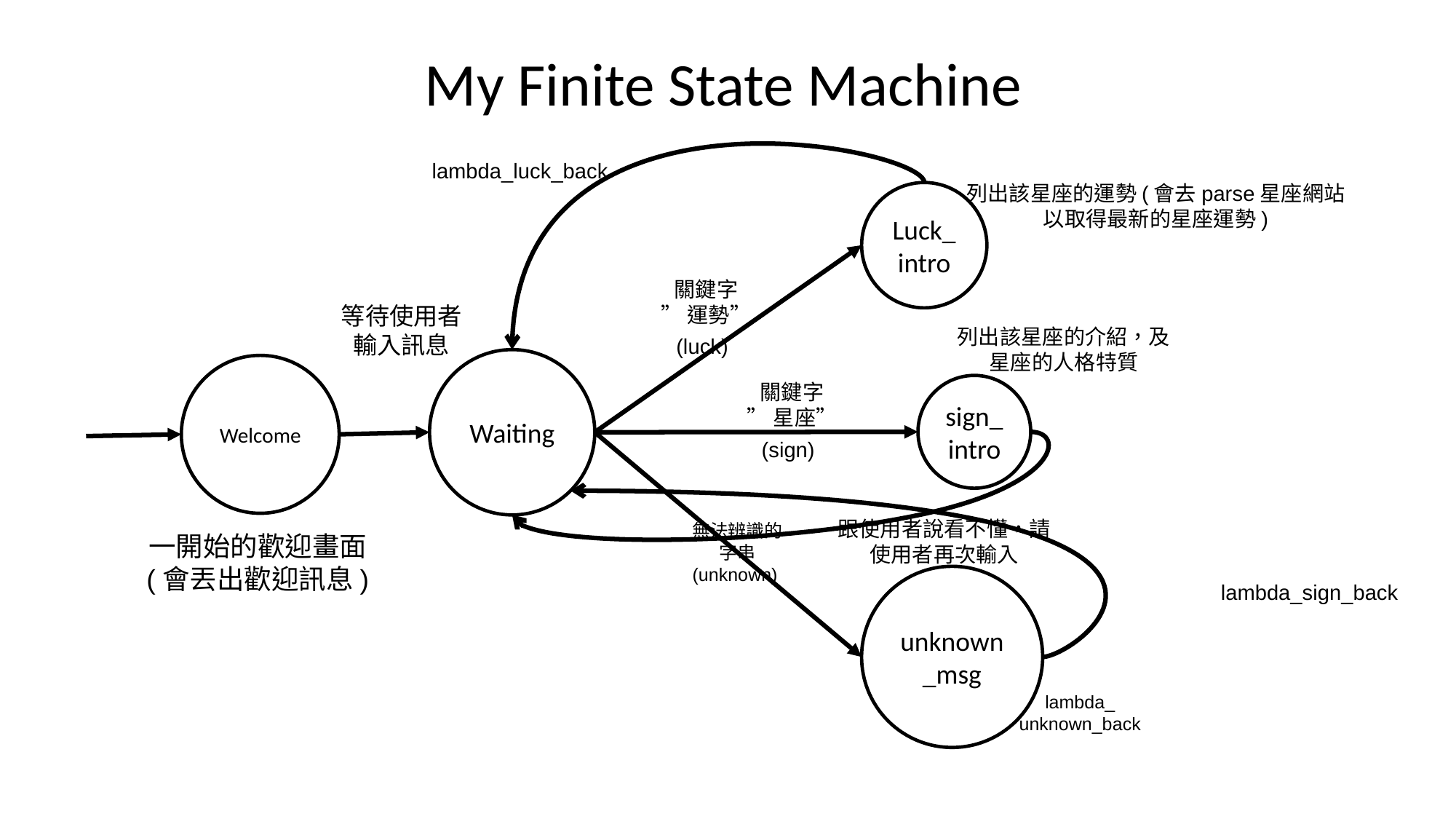

My Finite State Machine
lambda_luck_back
列出該星座的運勢(會去parse星座網站以取得最新的星座運勢)
Luck_intro
關鍵字
”運勢”
(luck)
等待使用者
輸入訊息
列出該星座的介紹，及星座的人格特質
Waiting
Welcome
關鍵字
”星座”
(sign)
sign_intro
跟使用者說看不懂，請使用者再次輸入
無法辨識的
字串
(unknown)
一開始的歡迎畫面
(會丟出歡迎訊息)
unknown_msg
lambda_sign_back
lambda_
unknown_back